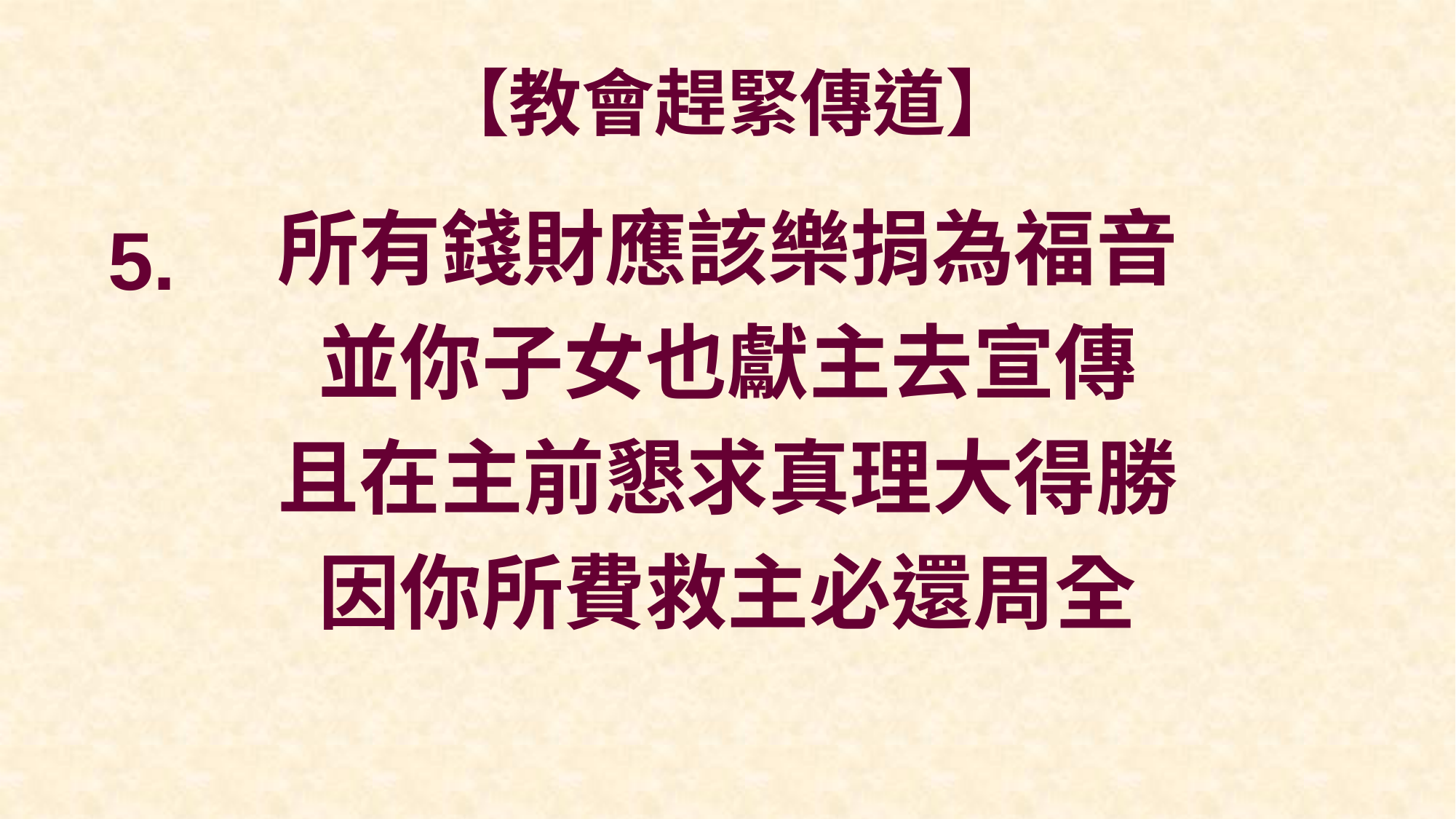

# 【教會趕緊傳道】
所有錢財應該樂捐為福音
並你子女也獻主去宣傳
且在主前懇求真理大得勝
因你所費救主必還周全
5.